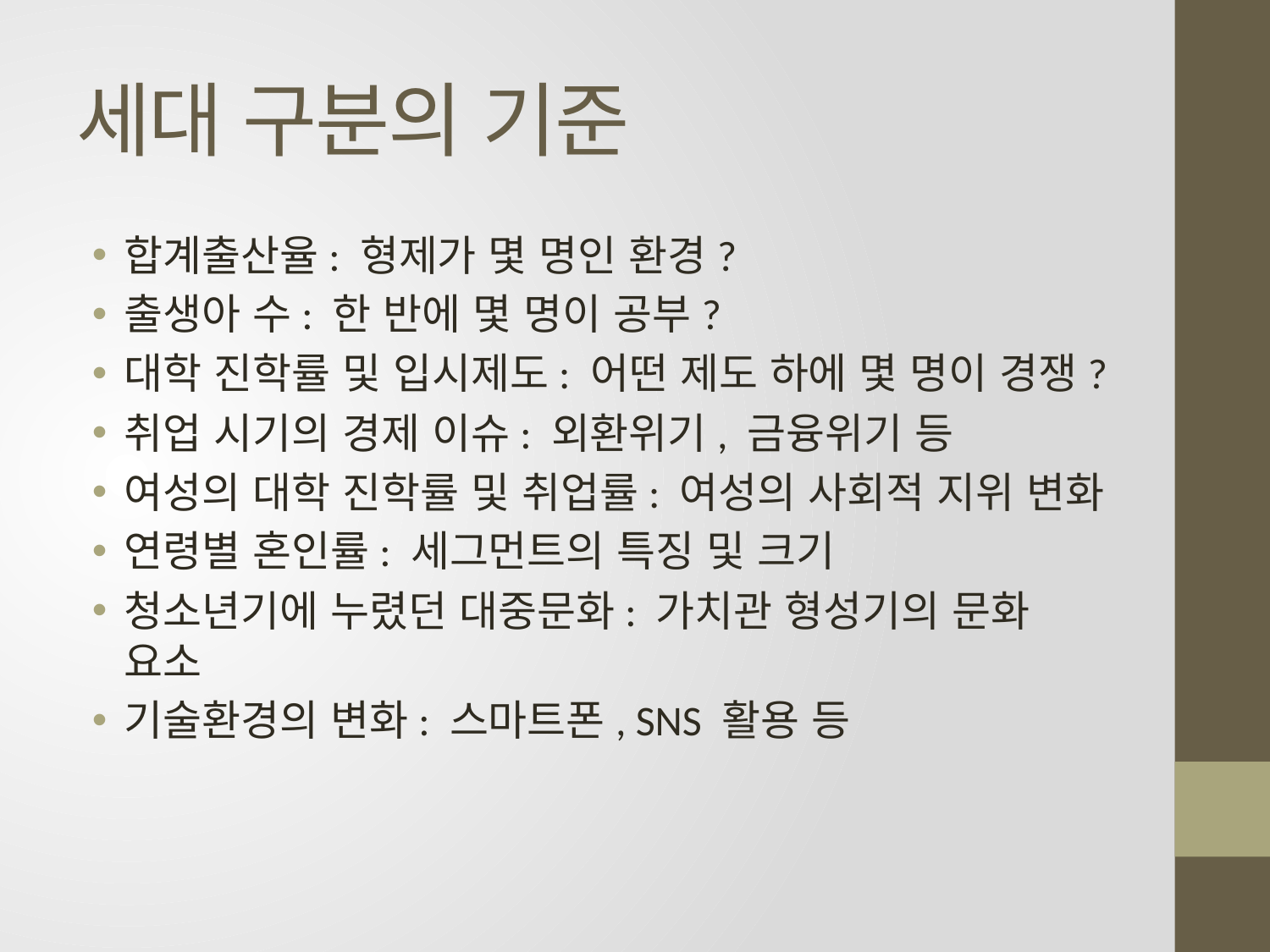

# 세대 구분의 기준
합계출산율: 형제가 몇 명인 환경?
출생아 수: 한 반에 몇 명이 공부?
대학 진학률 및 입시제도: 어떤 제도 하에 몇 명이 경쟁?
취업 시기의 경제 이슈: 외환위기, 금융위기 등
여성의 대학 진학률 및 취업률: 여성의 사회적 지위 변화
연령별 혼인률: 세그먼트의 특징 및 크기
청소년기에 누렸던 대중문화: 가치관 형성기의 문화 요소
기술환경의 변화: 스마트폰, SNS 활용 등